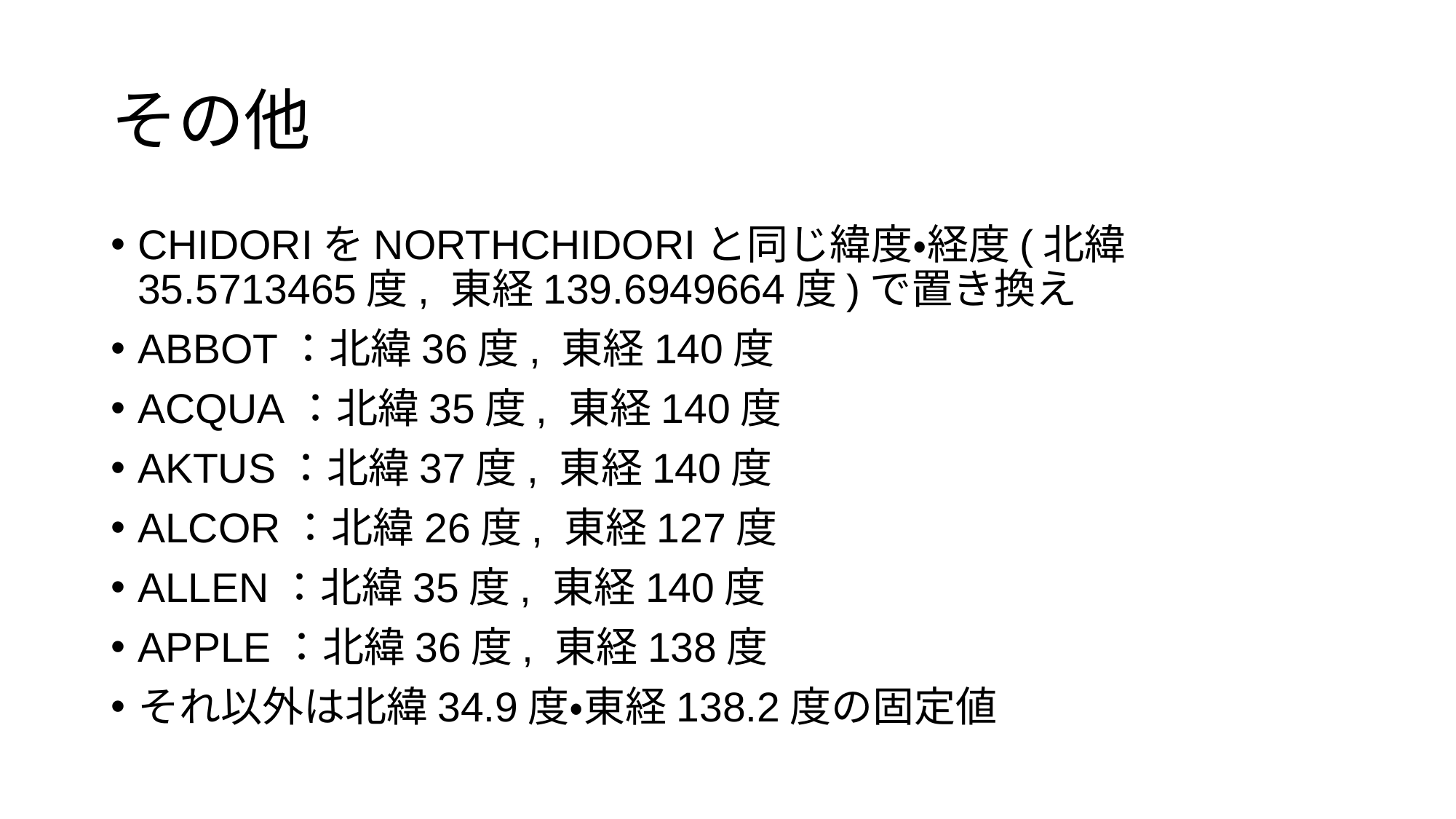

# その他
CHIDORIをNORTHCHIDORIと同じ緯度・経度(北緯35.5713465度, 東経139.6949664度)で置き換え
ABBOT：北緯36度, 東経140度
ACQUA：北緯35度, 東経140度
AKTUS：北緯37度, 東経140度
ALCOR：北緯26度, 東経127度
ALLEN：北緯35度, 東経140度
APPLE：北緯36度, 東経138度
それ以外は北緯34.9度・東経138.2度の固定値